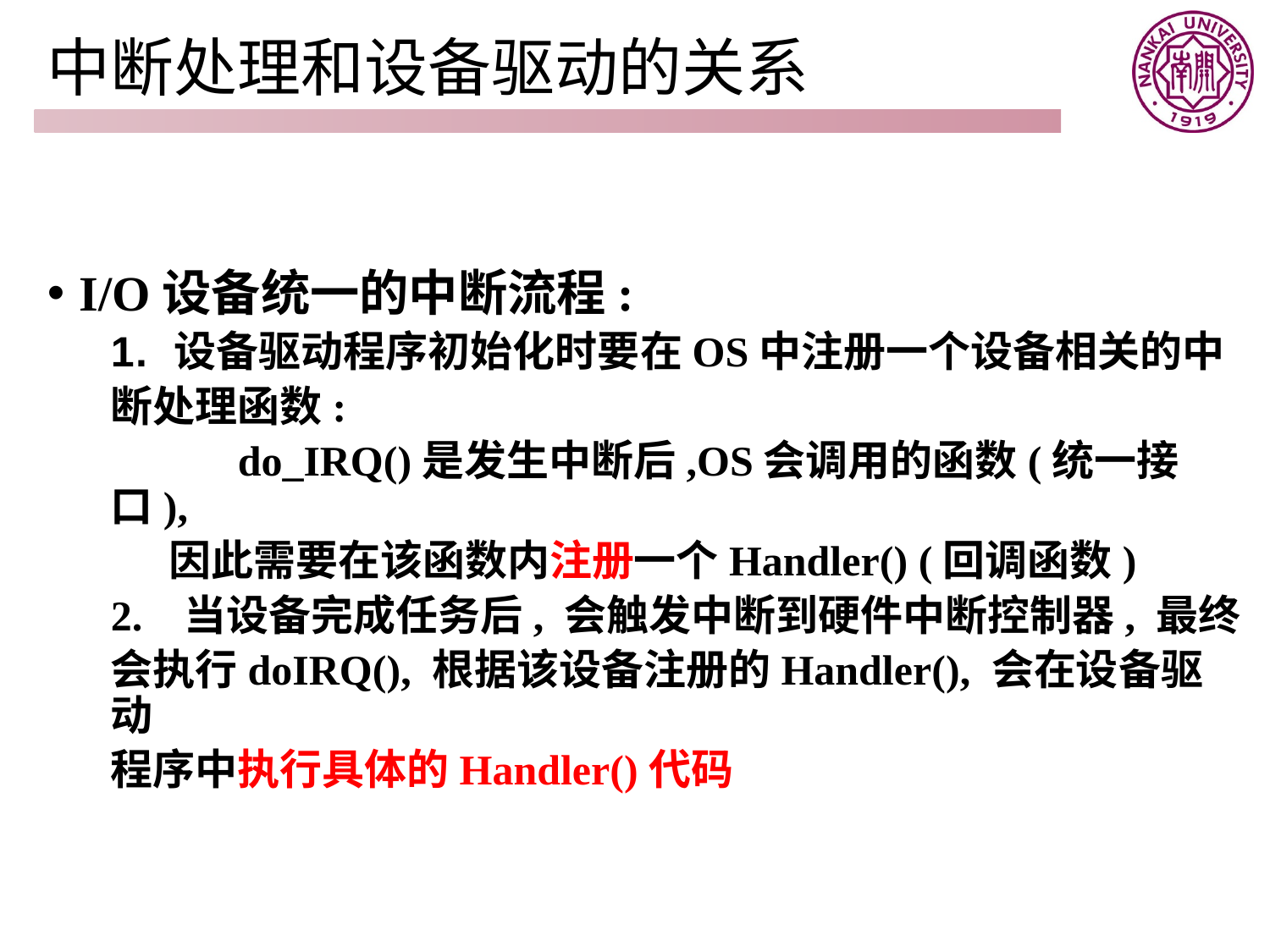

# 中断处理和设备驱动的关系

I/O设备统一的中断流程:
设备驱动程序初始化时要在OS中注册一个设备相关的中
断处理函数:
	do_IRQ()是发生中断后,OS会调用的函数(统一接口),
     因此需要在该函数内注册一个Handler() (回调函数)
2.   当设备完成任务后, 会触发中断到硬件中断控制器, 最终
会执行doIRQ(), 根据该设备注册的Handler(), 会在设备驱动
程序中执行具体的Handler()代码

9